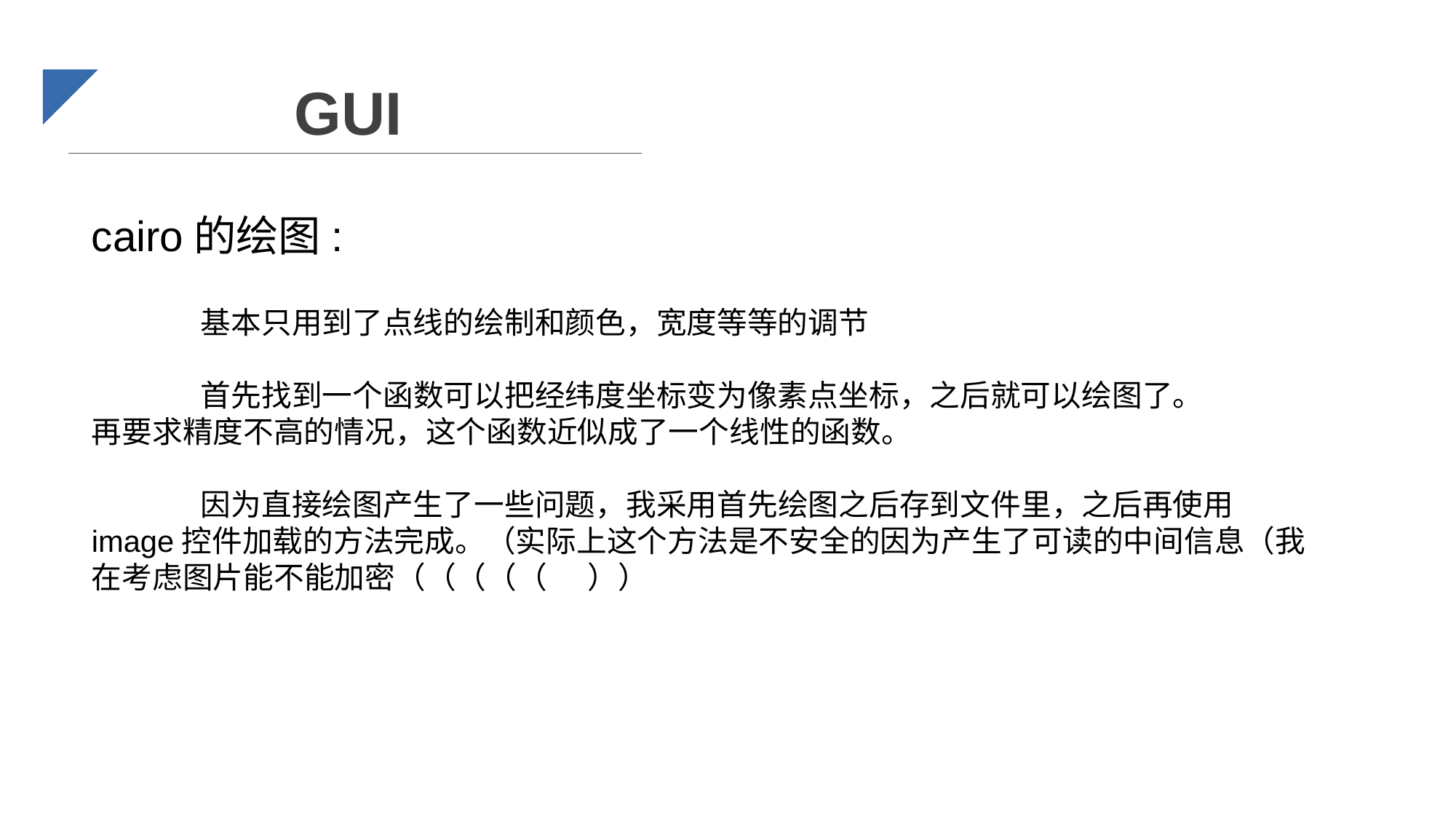

GUI

cairo的绘图:

	基本只用到了点线的绘制和颜色，宽度等等的调节

	首先找到一个函数可以把经纬度坐标变为像素点坐标，之后就可以绘图了。
再要求精度不高的情况，这个函数近似成了一个线性的函数。

	因为直接绘图产生了一些问题，我采用首先绘图之后存到文件里，之后再使用image控件加载的方法完成。（实际上这个方法是不安全的因为产生了可读的中间信息（我在考虑图片能不能加密（（（（（      ））